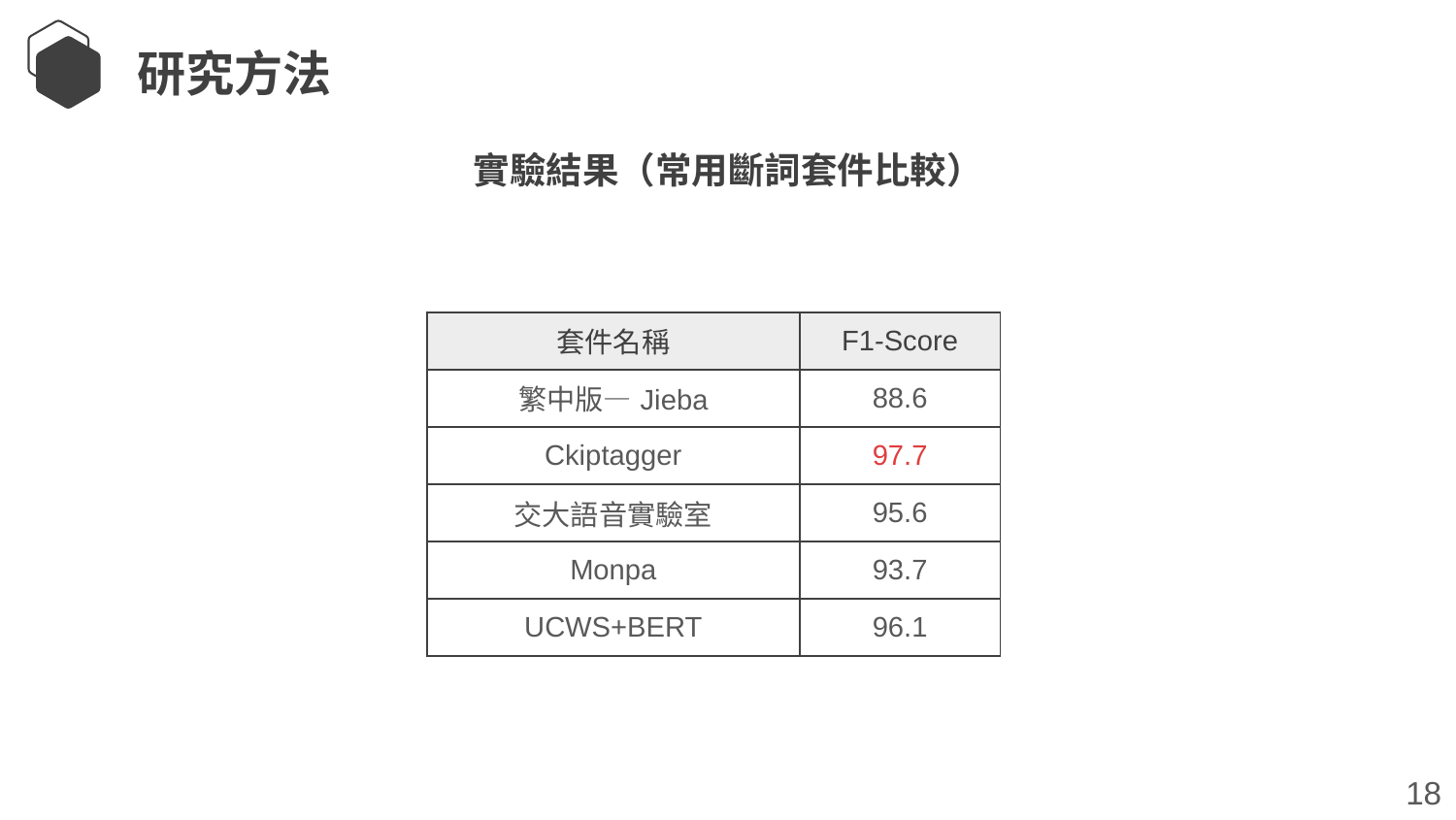

研究方法
實驗結果（常用斷詞套件比較）
| 套件名稱 | F1-Score |
| --- | --- |
| 繁中版—Jieba | 88.6 |
| Ckiptagger | 97.7 |
| 交大語音實驗室 | 95.6 |
| Monpa | 93.7 |
| UCWS+BERT | 96.1 |
18